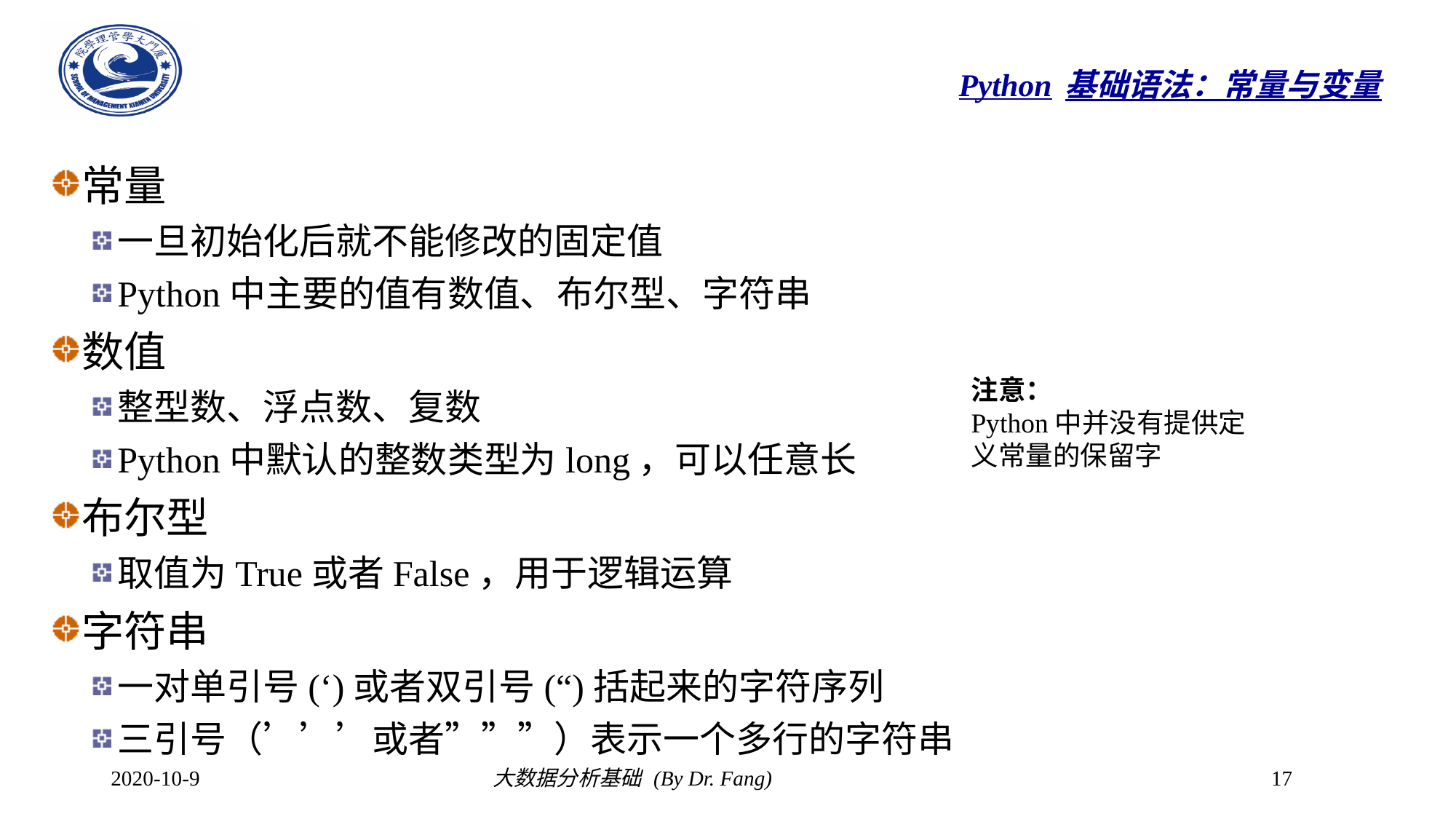

# Python基础语法：常量与变量
常量
一旦初始化后就不能修改的固定值
Python中主要的值有数值、布尔型、字符串
数值
整型数、浮点数、复数
Python中默认的整数类型为long，可以任意长
布尔型
取值为True或者False，用于逻辑运算
字符串
一对单引号(‘)或者双引号(“)括起来的字符序列
三引号（’’’或者”””）表示一个多行的字符串
注意：
Python中并没有提供定义常量的保留字
2020-10-9
大数据分析基础 (By Dr. Fang)
17